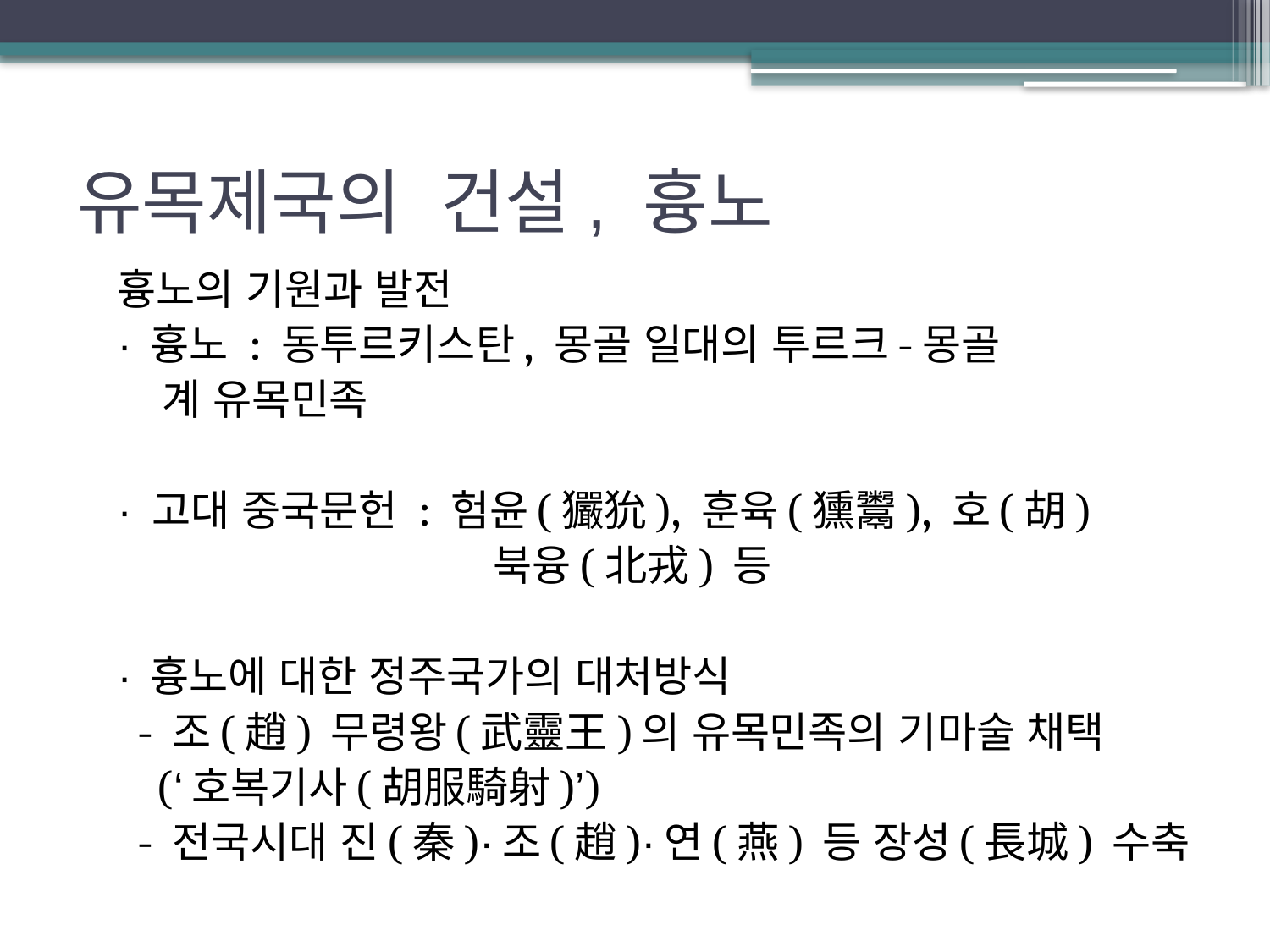

# 유목제국의  건설, 흉노
흉노의 기원과 발전
· 흉노 : 동투르키스탄, 몽골 일대의 투르크-몽골
   계 유목민족

· 고대 중국문헌 : 험윤(玁狁), 훈육(獯鬻), 호(胡)
                               북융(北戎) 등

· 흉노에 대한 정주국가의 대처방식
  - 조(趙) 무령왕(武靈王)의 유목민족의 기마술 채택
    (‘호복기사(胡服騎射)’)
  - 전국시대 진(秦)·조(趙)·연(燕) 등 장성(長城) 수축